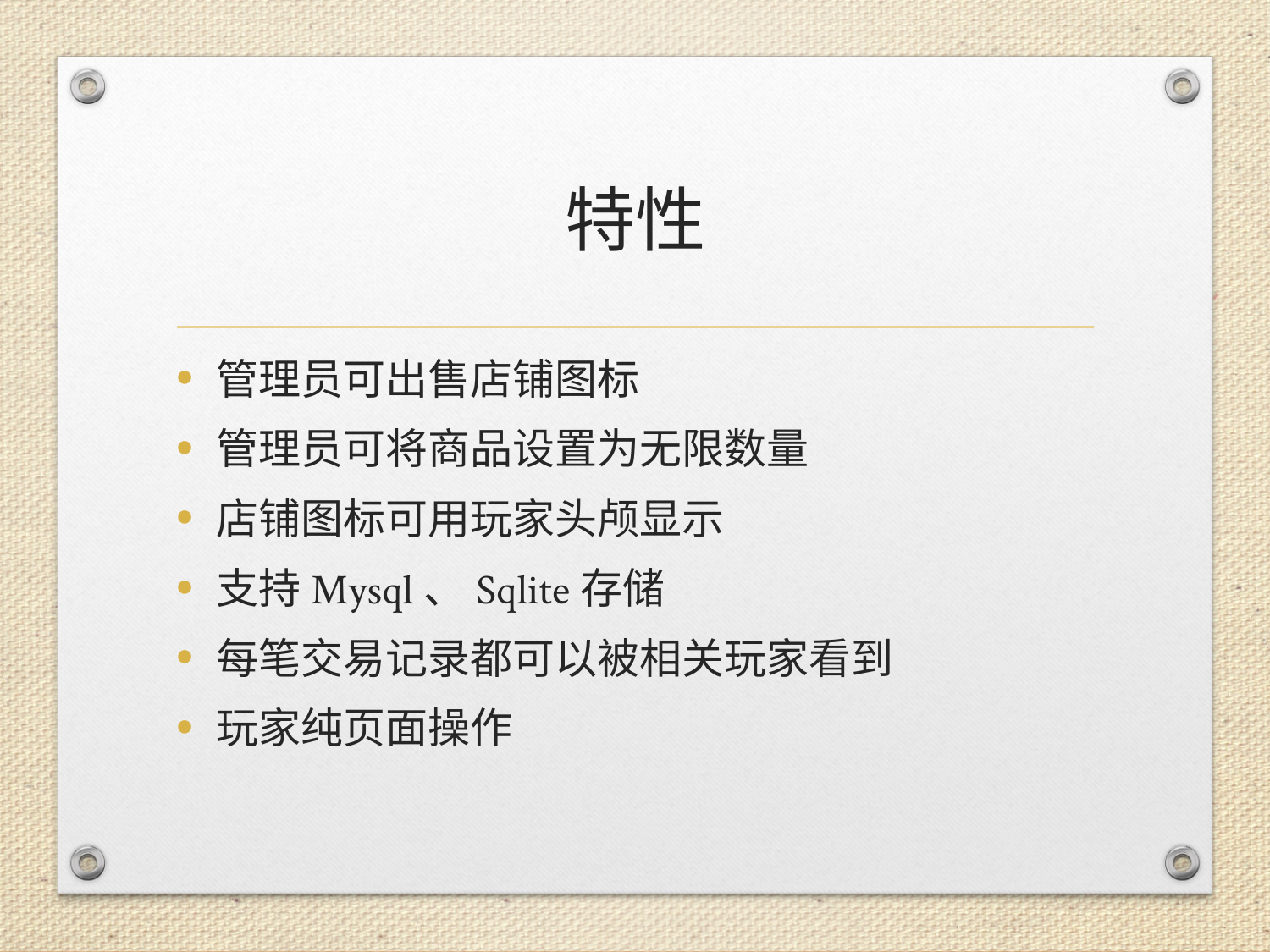

# 特性
管理员可出售店铺图标
管理员可将商品设置为无限数量
店铺图标可用玩家头颅显示
支持Mysql、Sqlite存储
每笔交易记录都可以被相关玩家看到
玩家纯页面操作